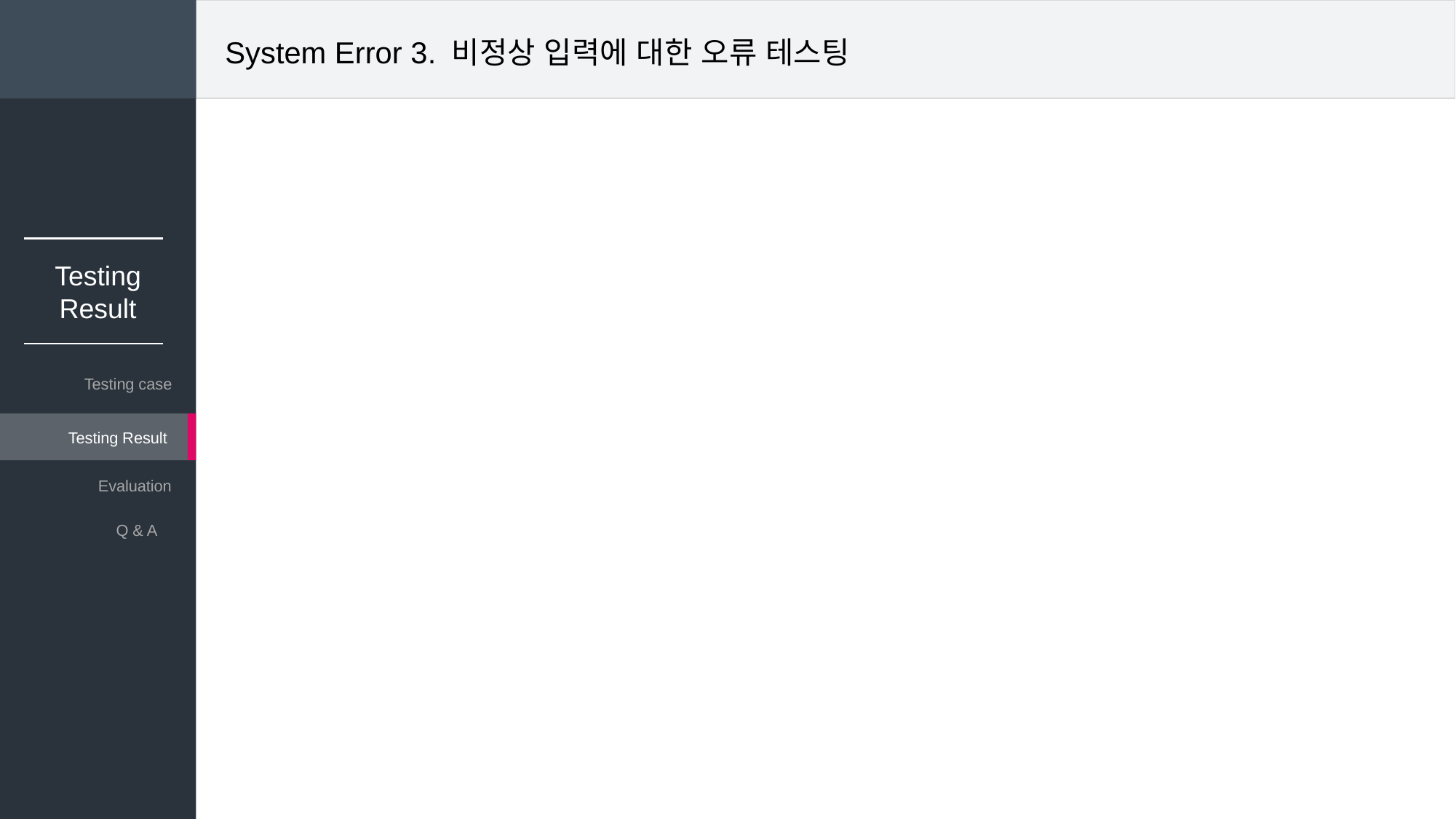

System Error 3. 비정상 입력에 대한 오류 테스팅
Testing
Result
Testing case

Testing Result
Evaluation
Q & A